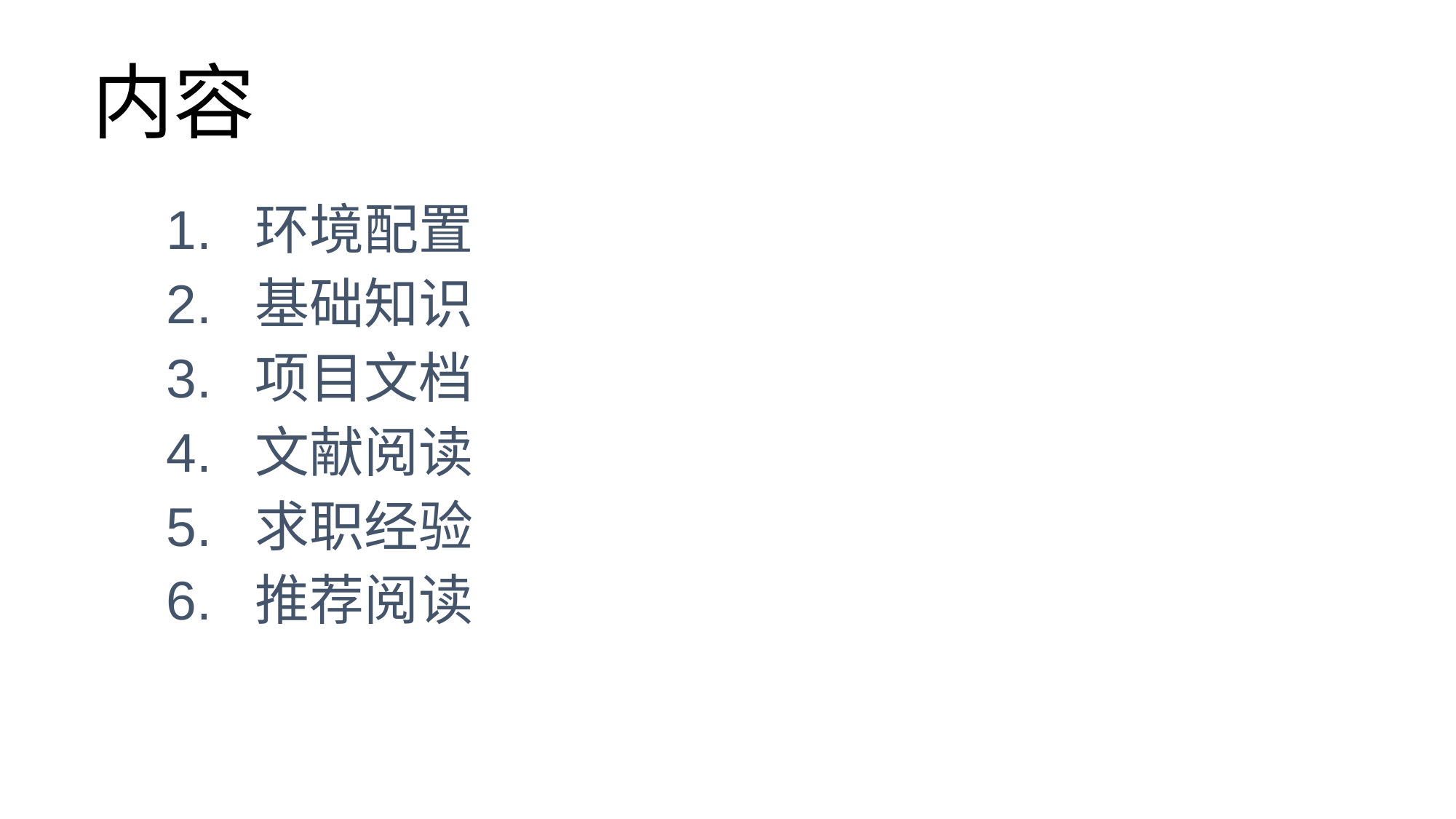

# 内容
环境配置
基础知识
项目文档
文献阅读
求职经验
推荐阅读